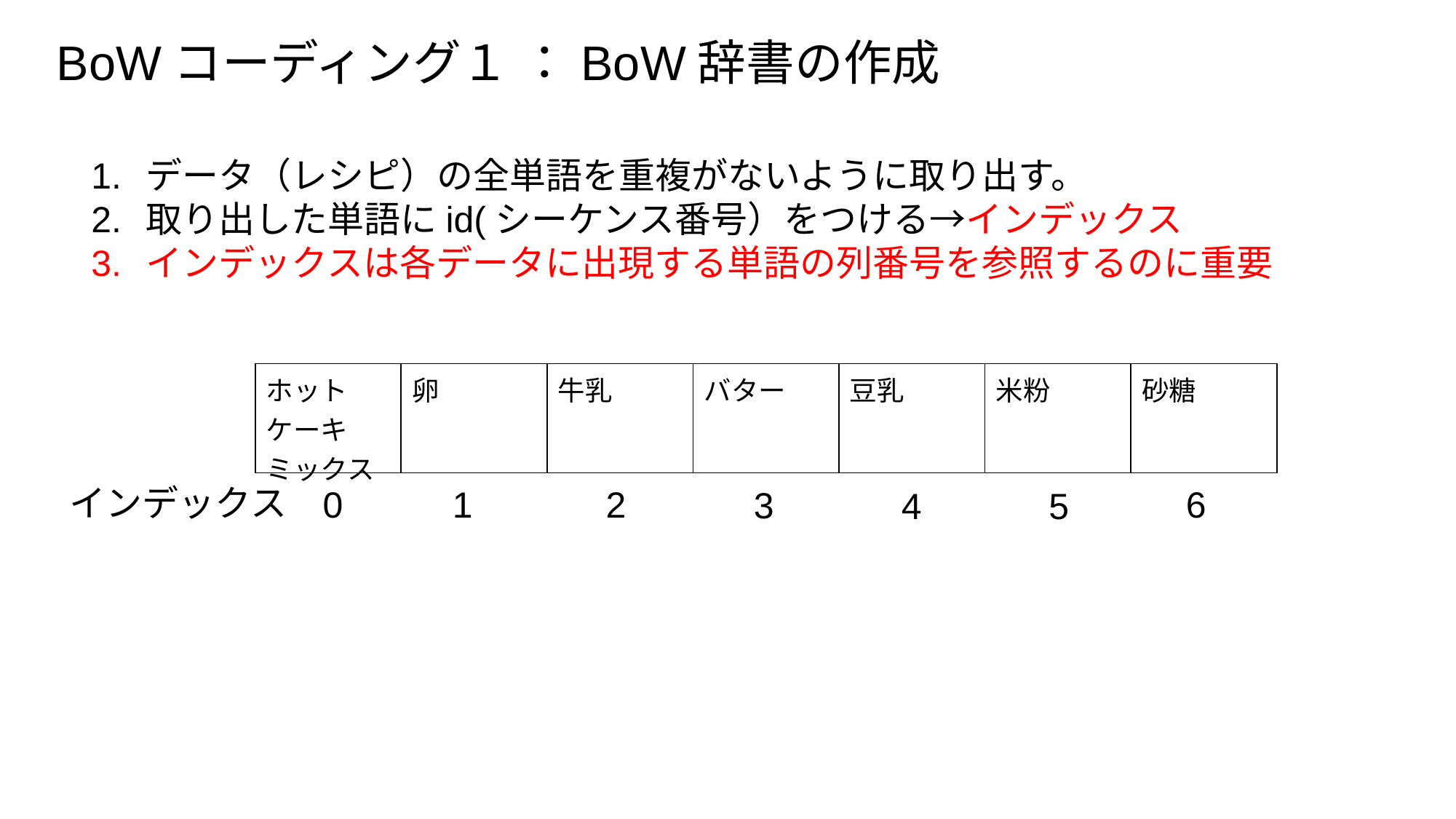

BoWコーディング１ ：BoW辞書の作成
データ（レシピ）の全単語を重複がないように取り出す。
取り出した単語にid(シーケンス番号）をつける→インデックス
インデックスは各データに出現する単語の列番号を参照するのに重要
| ホットケーキミックス | 卵 | 牛乳 | バター | 豆乳 | 米粉 | 砂糖 |
| --- | --- | --- | --- | --- | --- | --- |
インデックス
6
2
0
1
3
4
5